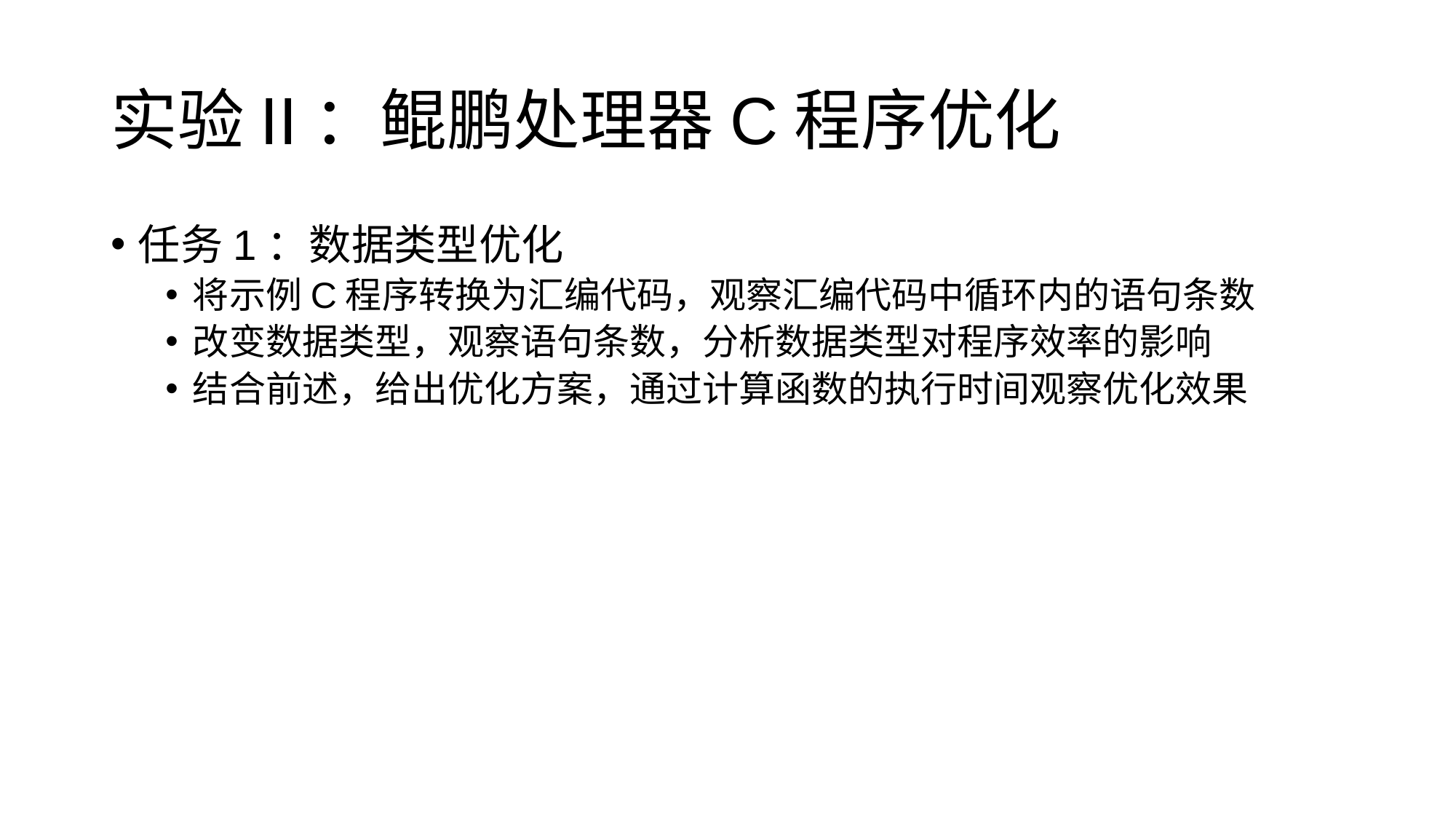

# 实验II：鲲鹏处理器C程序优化
任务1：数据类型优化
将示例C程序转换为汇编代码，观察汇编代码中循环内的语句条数
改变数据类型，观察语句条数，分析数据类型对程序效率的影响
结合前述，给出优化方案，通过计算函数的执行时间观察优化效果